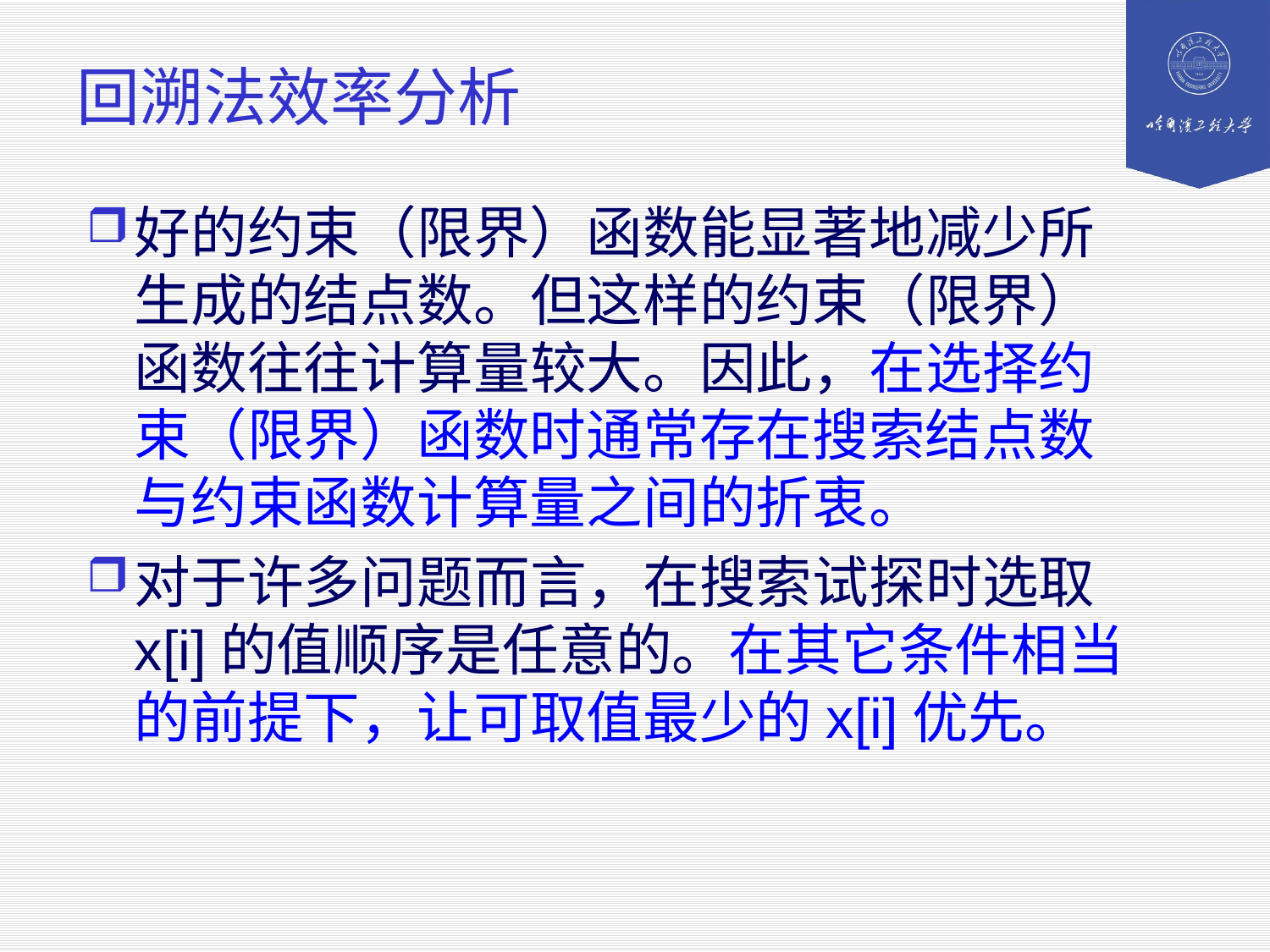

# 回溯法效率分析
好的约束（限界）函数能显著地减少所生成的结点数。但这样的约束（限界）函数往往计算量较大。因此，在选择约束（限界）函数时通常存在搜索结点数与约束函数计算量之间的折衷。
对于许多问题而言，在搜索试探时选取x[i]的值顺序是任意的。在其它条件相当的前提下，让可取值最少的x[i]优先。